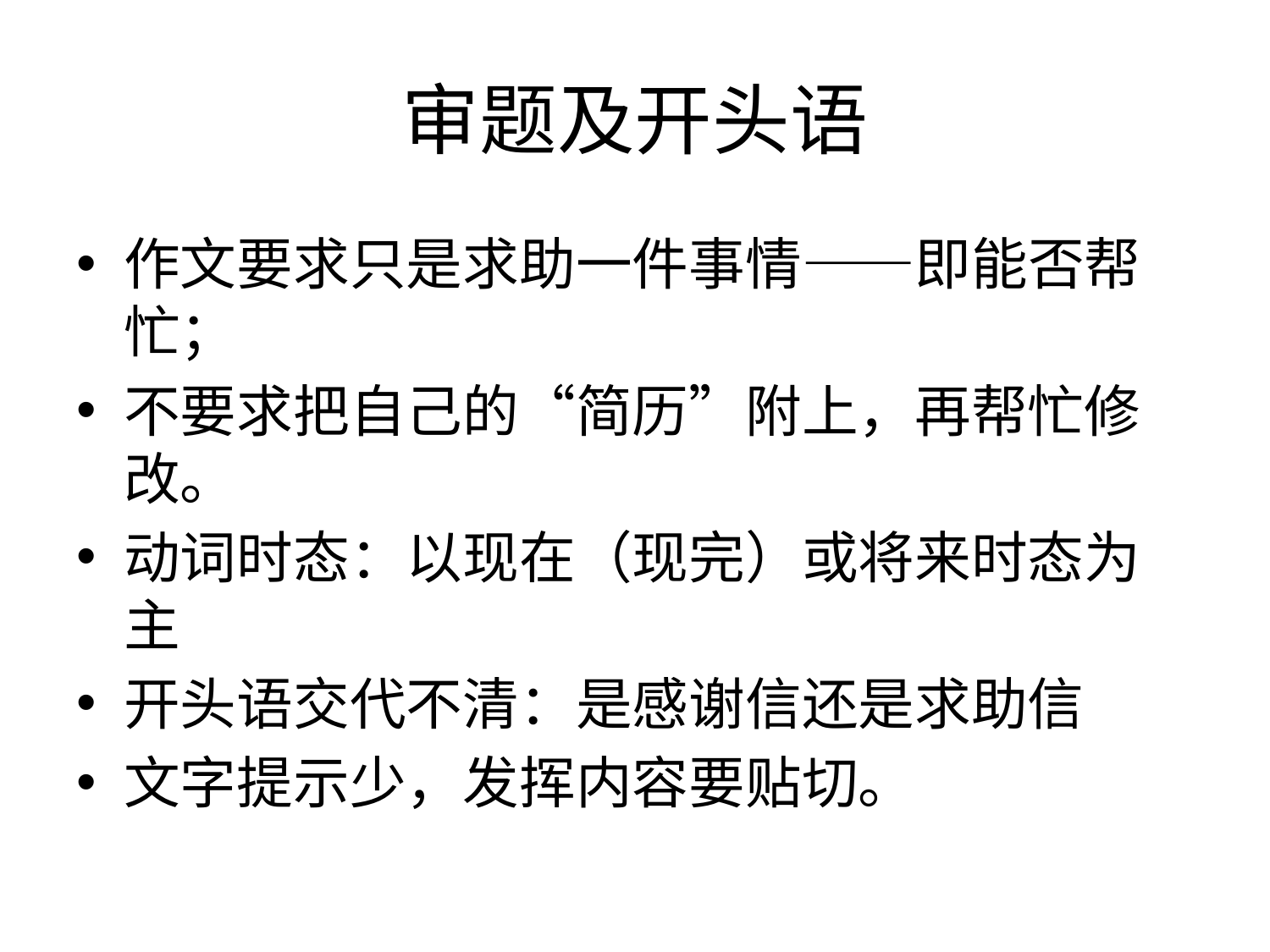

# 审题及开头语
作文要求只是求助一件事情——即能否帮忙；
不要求把自己的“简历”附上，再帮忙修改。
动词时态：以现在（现完）或将来时态为主
开头语交代不清：是感谢信还是求助信
文字提示少，发挥内容要贴切。